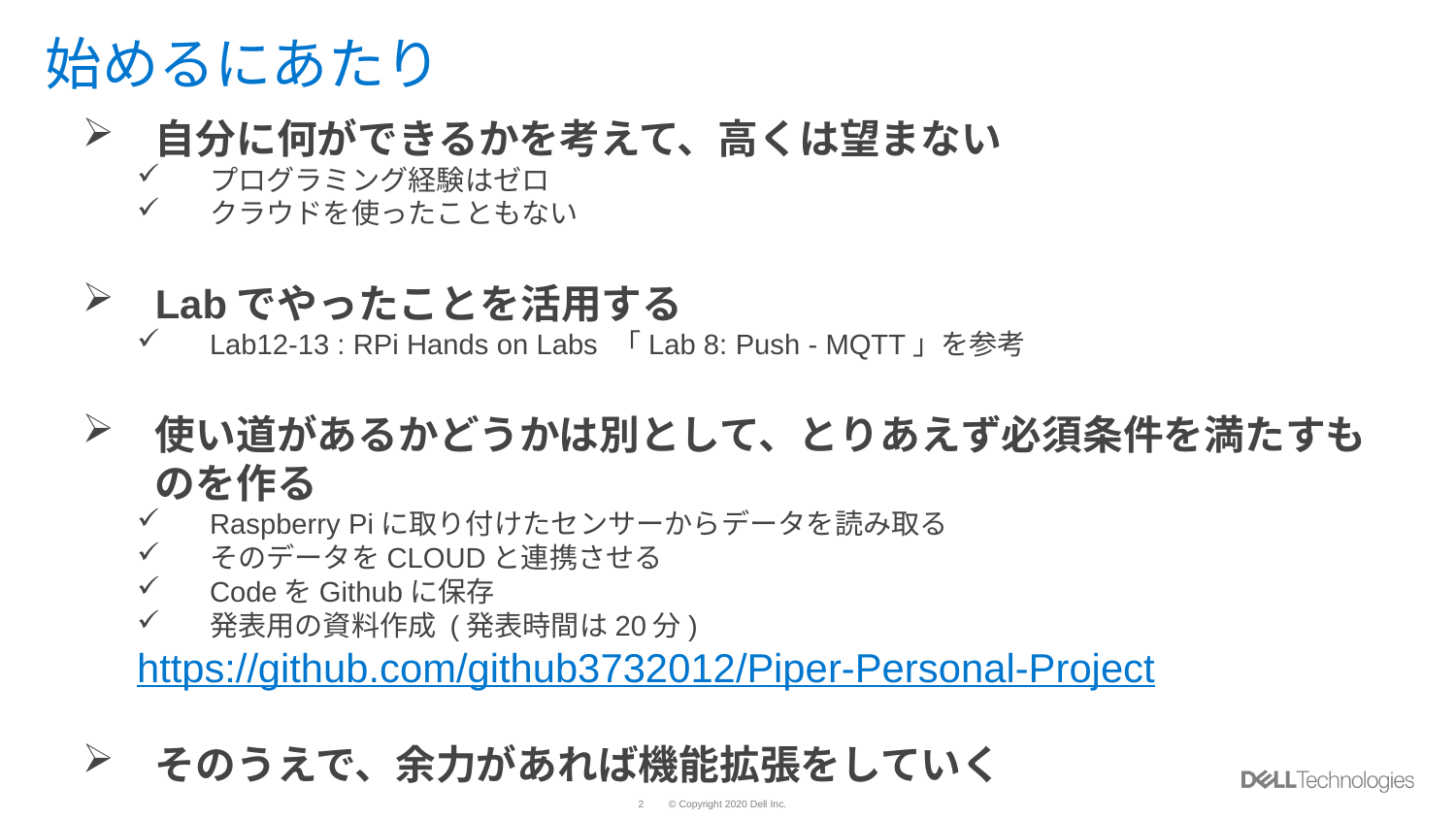

# 始めるにあたり
自分に何ができるかを考えて、高くは望まない
プログラミング経験はゼロ
クラウドを使ったこともない

Labでやったことを活用する
Lab12-13 : RPi Hands on Labs 「Lab 8: Push - MQTT」を参考

使い道があるかどうかは別として、とりあえず必須条件を満たすものを作る
Raspberry Piに取り付けたセンサーからデータを読み取る
そのデータをCLOUDと連携させる
CodeをGithubに保存
発表用の資料作成 (発表時間は20分)
https://github.com/github3732012/Piper-Personal-Project

そのうえで、余力があれば機能拡張をしていく